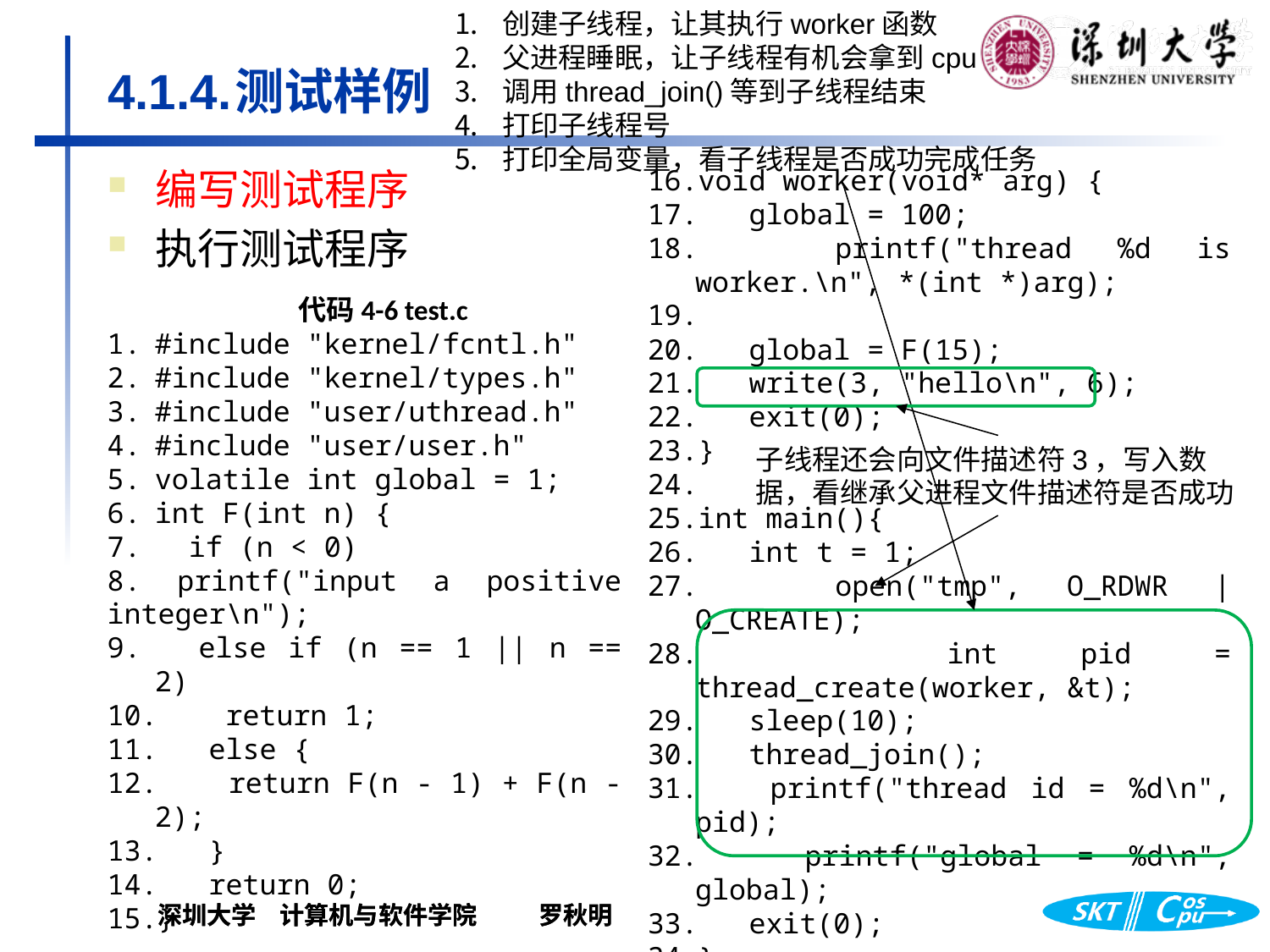

创建子线程，让其执行worker函数
父进程睡眠，让子线程有机会拿到cpu
调用thread_join()等到子线程结束
打印子线程号
打印全局变量，看子线程是否成功完成任务

# 4.1.4.	测试样例
编写测试程序
执行测试程序
void worker(void* arg) {
   global = 100;
   printf("thread %d is worker.\n", *(int *)arg);

   global = F(15);
   write(3, "hello\n", 6);
   exit(0);
}

int main(){
   int t = 1;
   open("tmp", O_RDWR | O_CREATE);
   int pid = thread_create(worker, &t);
   sleep(10);
   thread_join();
   printf("thread id = %d\n", pid);
   printf("global = %d\n", global);
   exit(0);
}

代码4-6 test.c
#include "kernel/fcntl.h"
#include "kernel/types.h"
#include "user/uthread.h"
#include "user/user.h"
volatile int global = 1;
int F(int n) {
  if (n < 0)
8. printf("input a positive integer\n");
  else if (n == 1 || n == 2)
    return 1;
   else {
    return F(n - 1) + F(n - 2);
   }
   return 0;
}

子线程还会向文件描述符3，写入数据，看继承父进程文件描述符是否成功